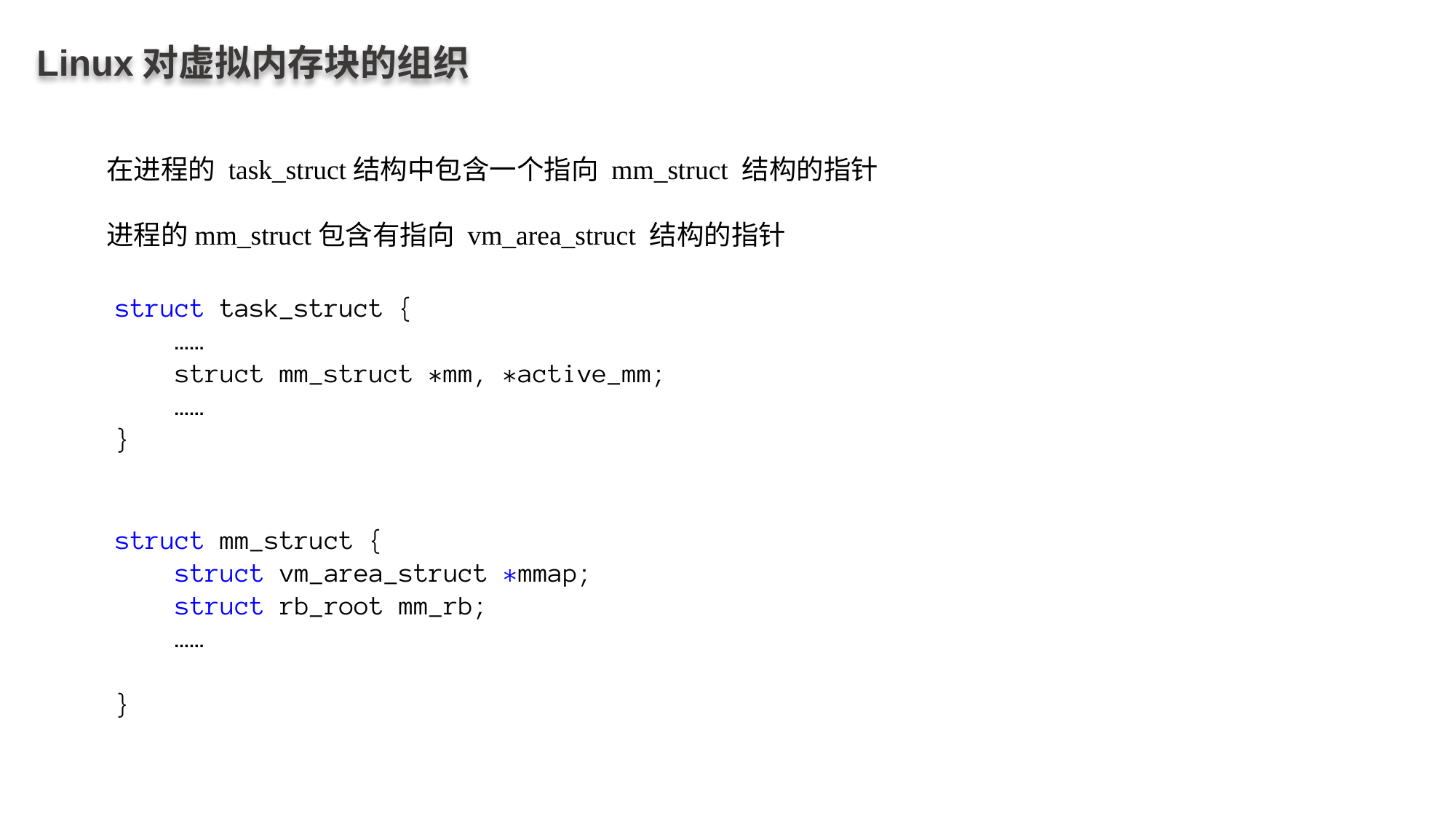

Linux对虚拟内存块的组织
在进程的 task_struct结构中包含一个指向 mm_struct 结构的指针

进程的mm_struct包含有指向 vm_area_struct 结构的指针

struct task_struct {
    ……
    struct mm_struct *mm, *active_mm;
    ……
}
struct mm_struct {
    struct vm_area_struct *mmap;
    struct rb_root mm_rb;
    ……

}

20